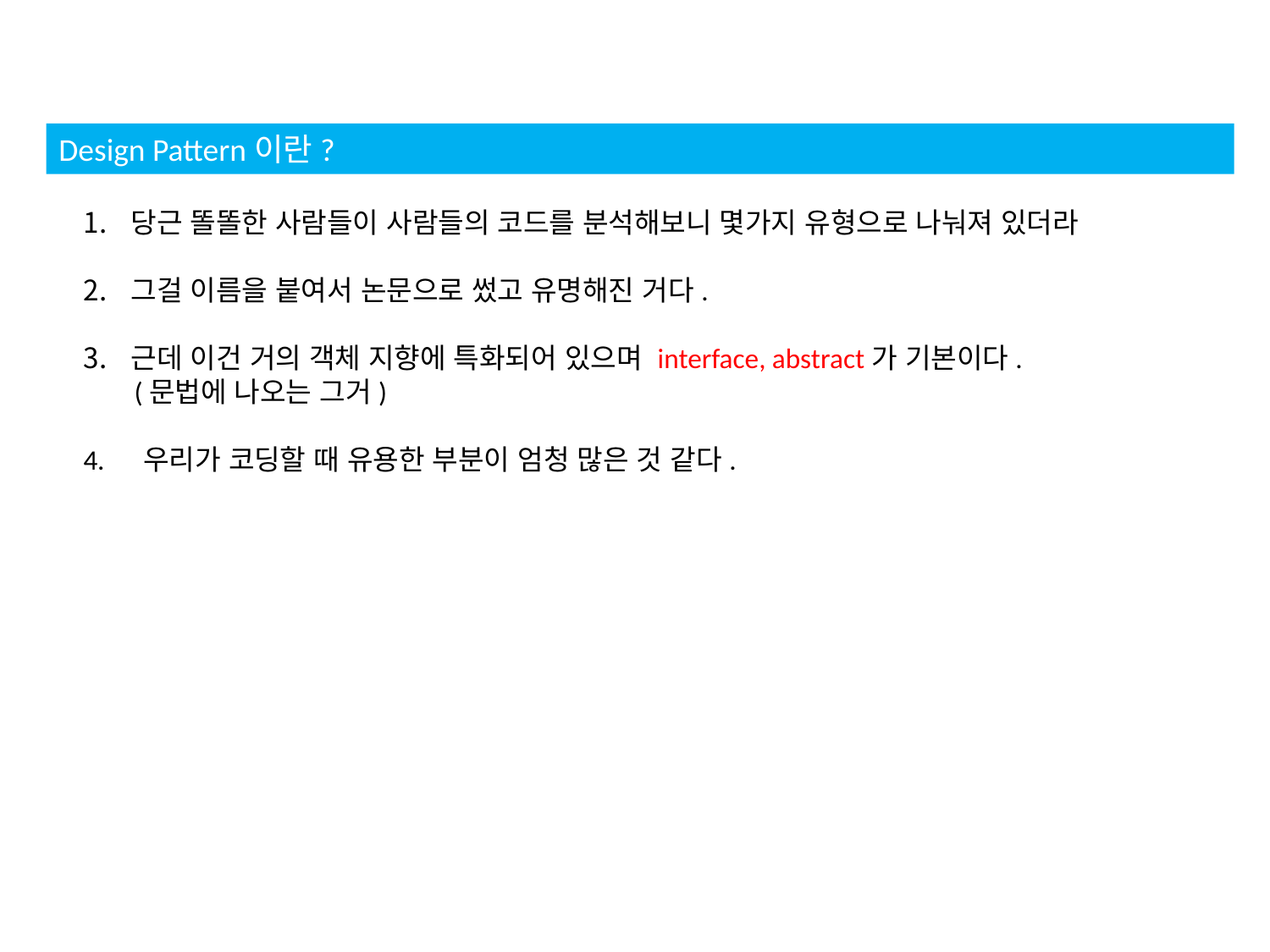

Design Pattern이란?
당근 똘똘한 사람들이 사람들의 코드를 분석해보니 몇가지 유형으로 나눠져 있더라

그걸 이름을 붙여서 논문으로 썼고 유명해진 거다.

근데 이건 거의 객체 지향에 특화되어 있으며 interface, abstract가 기본이다.
        (문법에 나오는 그거)

4.     우리가 코딩할 때 유용한 부분이 엄청 많은 것 같다.